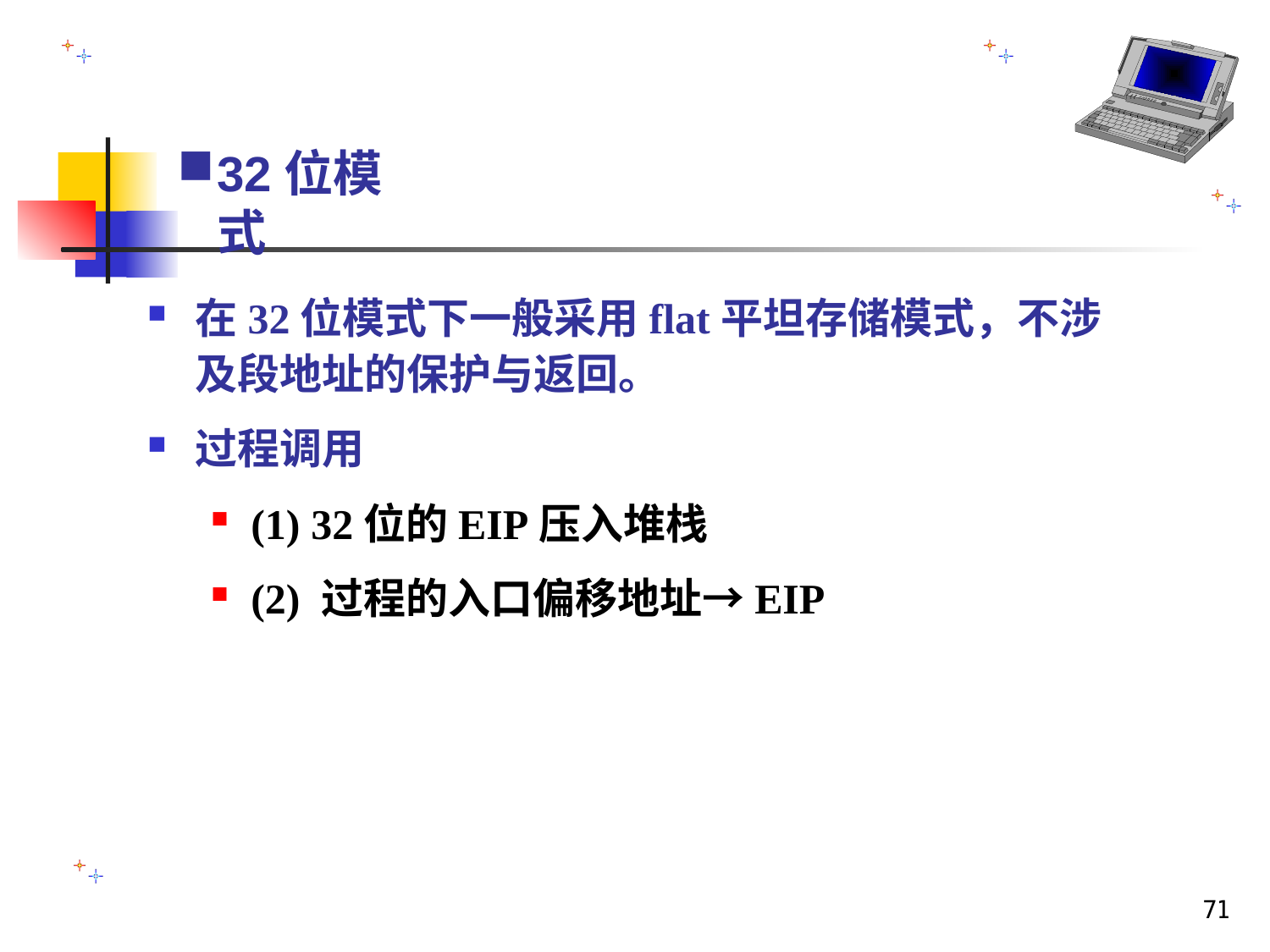

32位模式
在32位模式下一般采用flat平坦存储模式，不涉及段地址的保护与返回。
过程调用
(1) 32位的EIP压入堆栈
(2) 过程的入口偏移地址→EIP

71